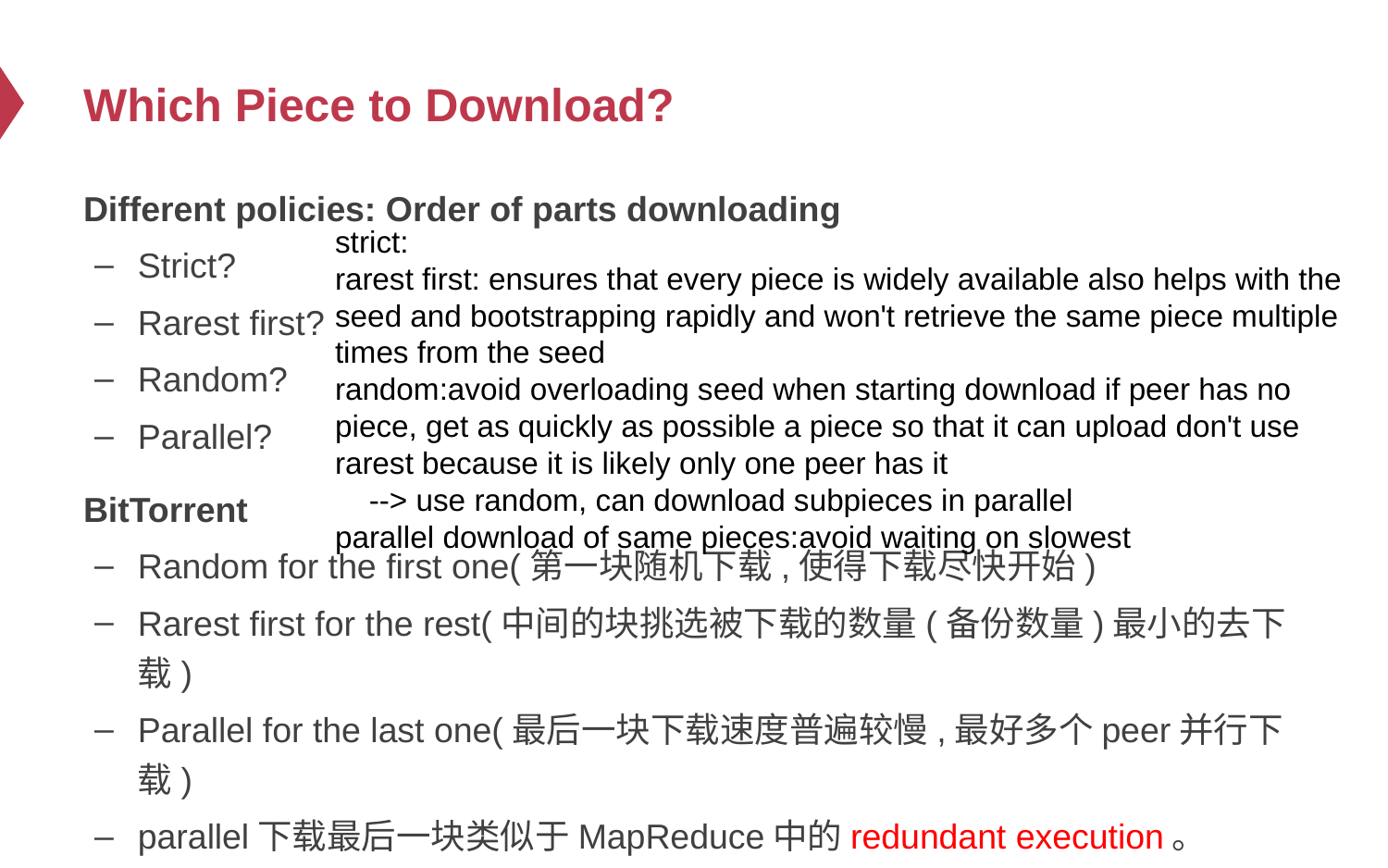

# Which Piece to Download?
Different policies: Order of parts downloading
Strict?
Rarest first?
Random?
Parallel?
BitTorrent
Random for the first one(第一块随机下载,使得下载尽快开始)
Rarest first for the rest(中间的块挑选被下载的数量(备份数量)最小的去下载)
Parallel for the last one(最后一块下载速度普遍较慢,最好多个peer并行下载)
parallel下载最后一块类似于MapReduce中的redundant execution。
strict:
rarest first: ensures that every piece is widely available also helps with the seed and bootstrapping rapidly and won't retrieve the same piece multiple times from the seed
random:avoid overloading seed when starting download if peer has no piece, get as quickly as possible a piece so that it can upload don't use rarest because it is likely only one peer has it
    --> use random, can download subpieces in parallel
parallel download of same pieces:avoid waiting on slowest

8